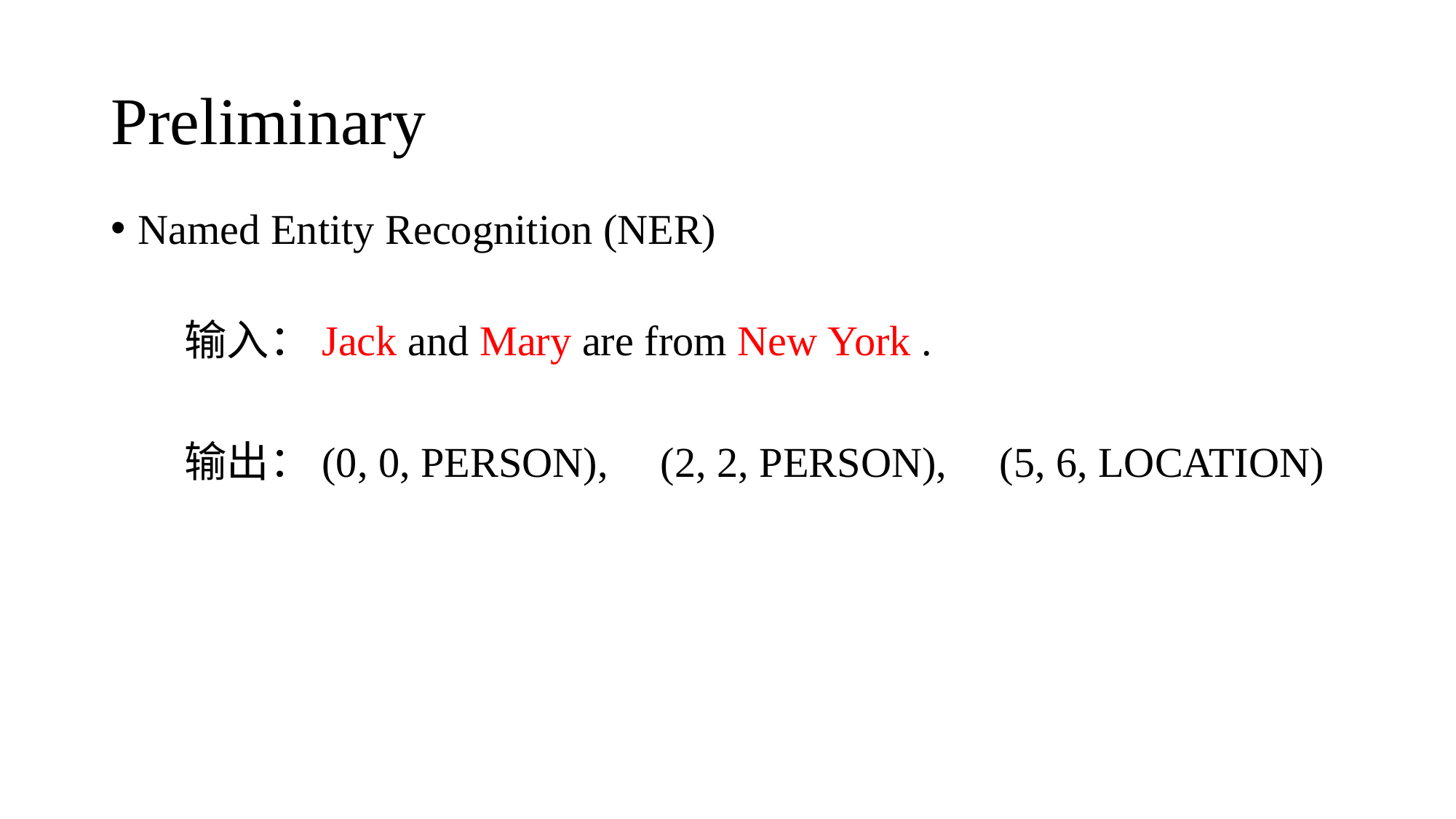

# Preliminary
Named Entity Recognition (NER)

输入：Jack and Mary are from New York .

输出：(0, 0, PERSON),     (2, 2, PERSON),     (5, 6, LOCATION)
4